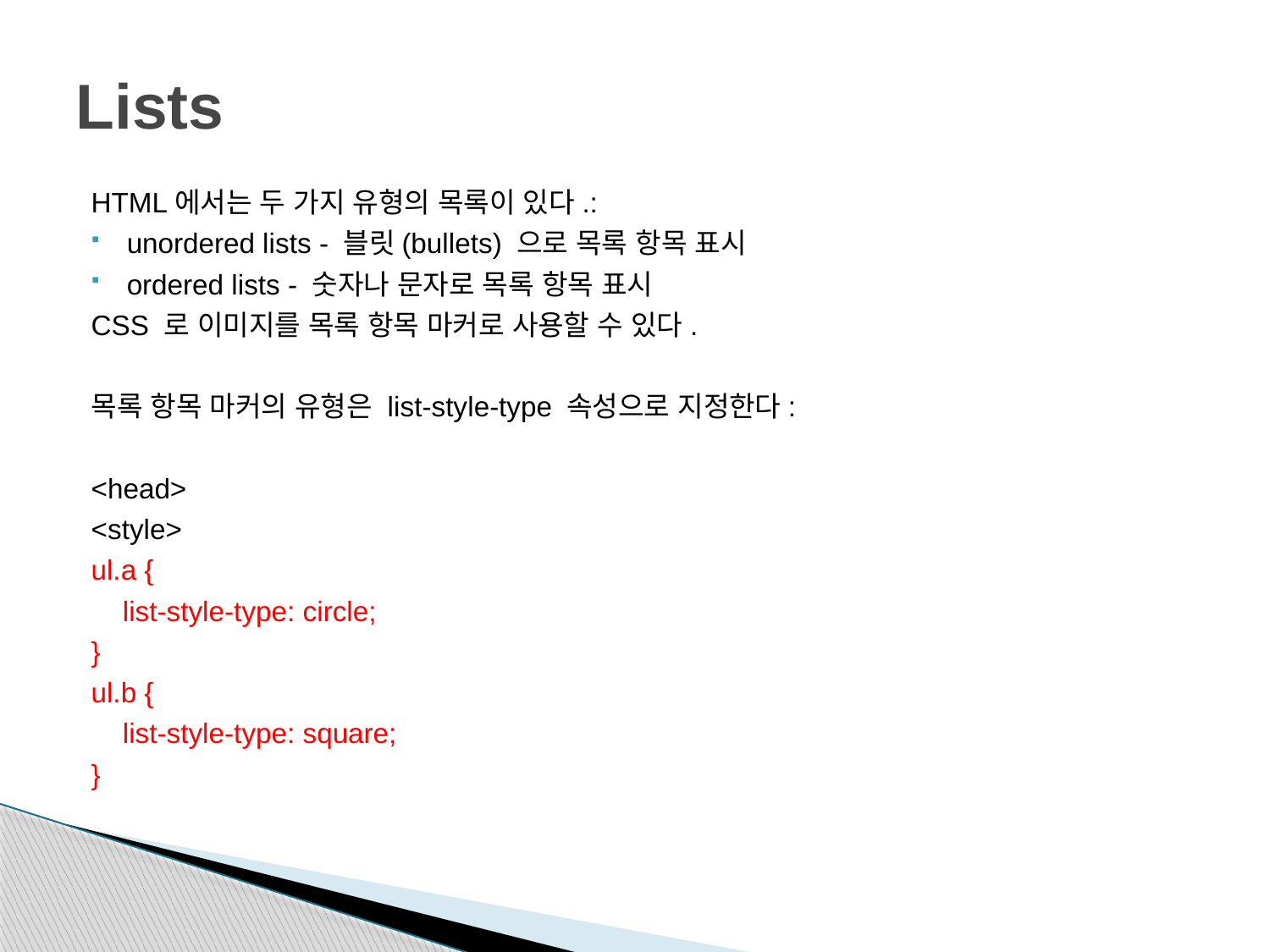

# Lists
HTML에서는 두 가지 유형의 목록이 있다.:
unordered lists - 블릿(bullets) 으로 목록 항목 표시
ordered lists - 숫자나 문자로 목록 항목 표시
CSS 로 이미지를 목록 항목 마커로 사용할 수 있다.

목록 항목 마커의 유형은 list-style-type 속성으로 지정한다:

<head>
<style>
ul.a {
    list-style-type: circle;
}
ul.b {
    list-style-type: square;
}